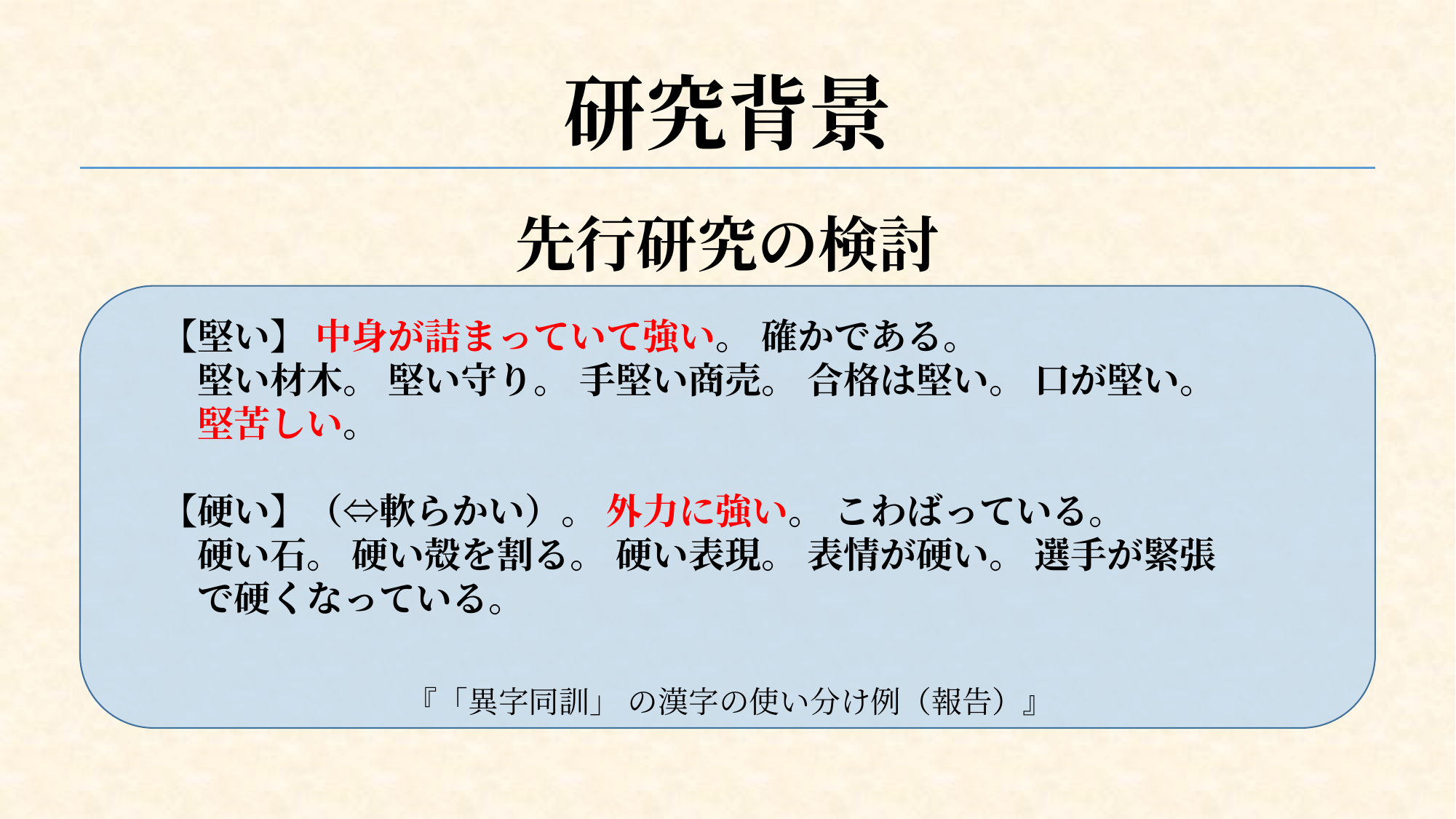

研究背景
先行研究の検討

【堅い】 中身が詰まっていて強い。 確かである。
　堅い材木。 堅い守り。 手堅い商売。 合格は堅い。 口が堅い。
　堅苦しい。
【硬い】（⇔軟らかい）。 外力に強い。 こわばっている。
　硬い石。 硬い殻を割る。 硬い表現。 表情が硬い。 選手が緊張
　で硬くなっている。
『「異字同訓」 の漢字の使い分け例（報告）』